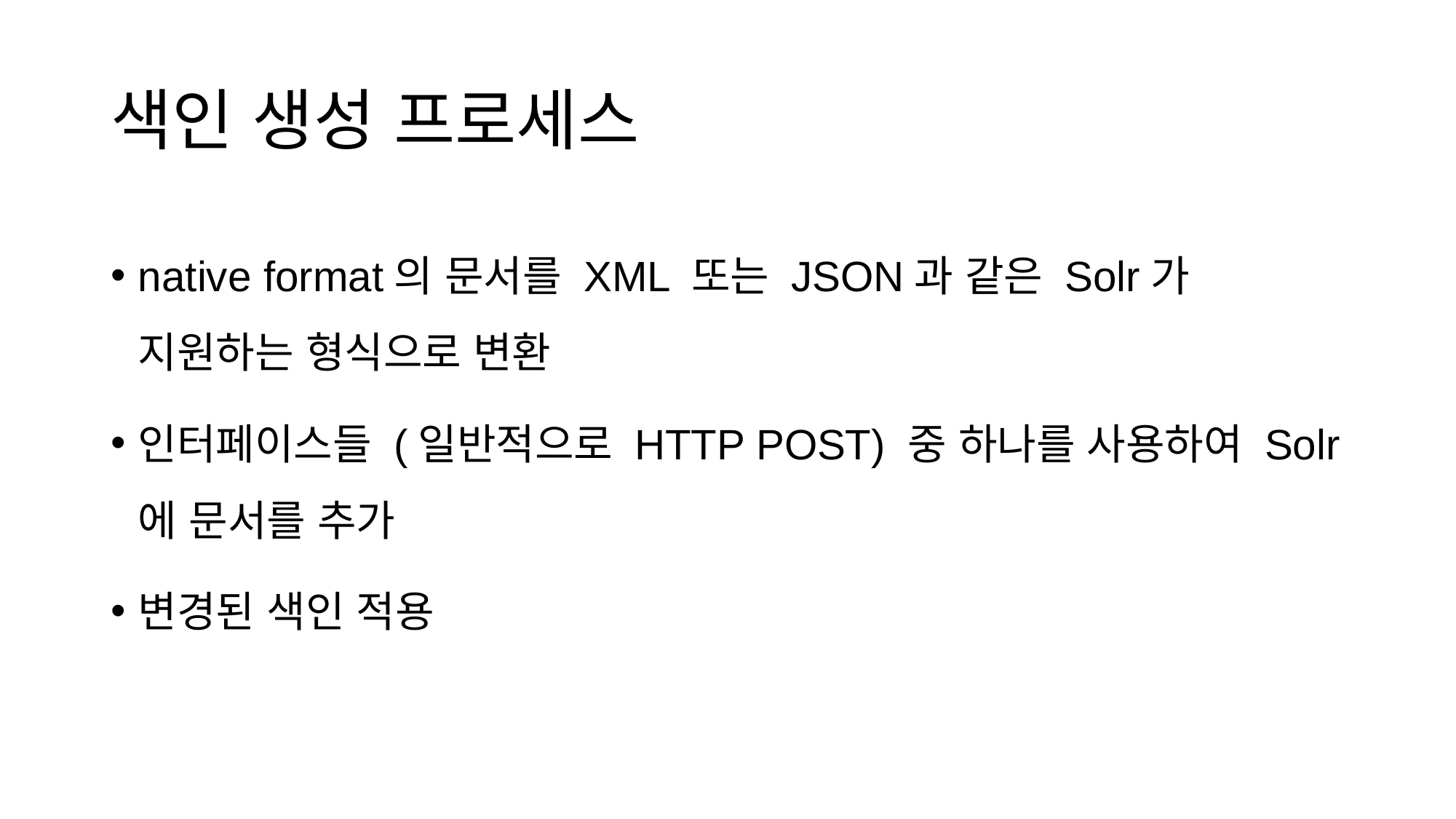

# 색인 생성 프로세스
native format의 문서를 XML 또는 JSON과 같은 Solr가 지원하는 형식으로 변환
인터페이스들 (일반적으로 HTTP POST) 중 하나를 사용하여 Solr에 문서를 추가
변경된 색인 적용